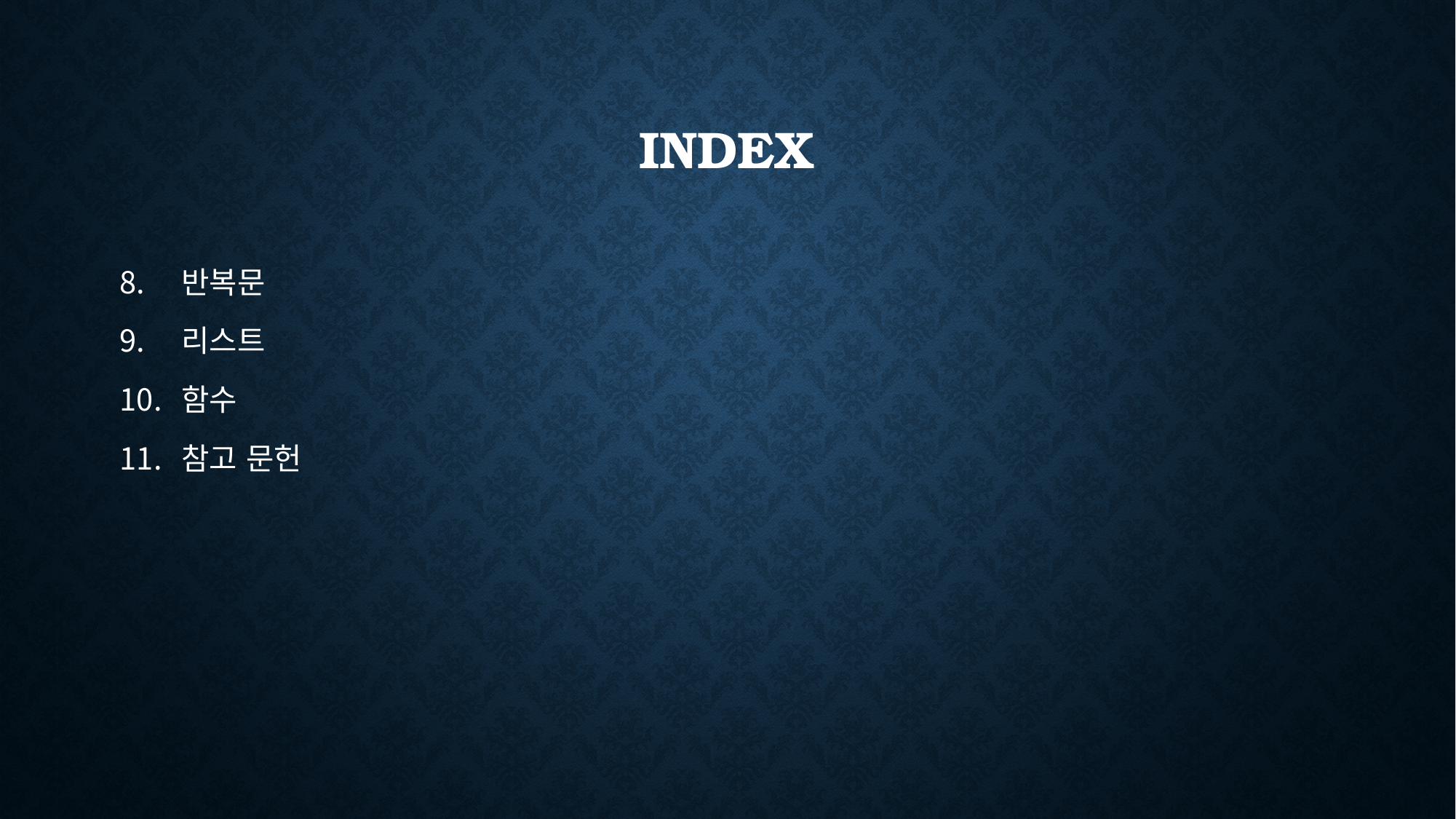

# Index
반복문
리스트
함수
참고 문헌